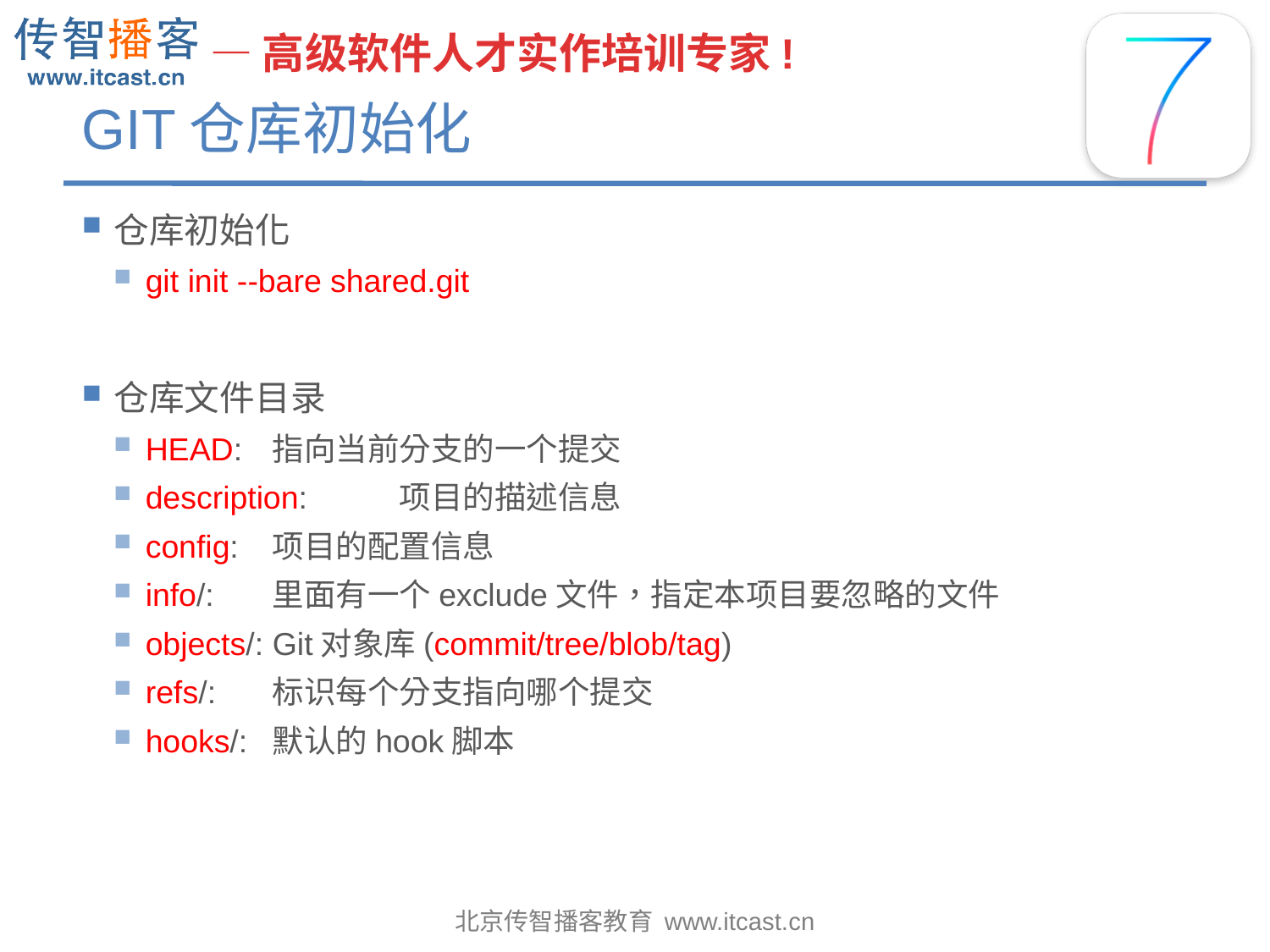

# GIT仓库初始化
仓库初始化
git init --bare shared.git

仓库文件目录
HEAD:	指向当前分支的一个提交
description:	项目的描述信息
config:	项目的配置信息
info/:	里面有一个exclude文件，指定本项目要忽略的文件
objects/:	Git对象库(commit/tree/blob/tag)
refs/:	标识每个分支指向哪个提交
hooks/:	默认的hook脚本